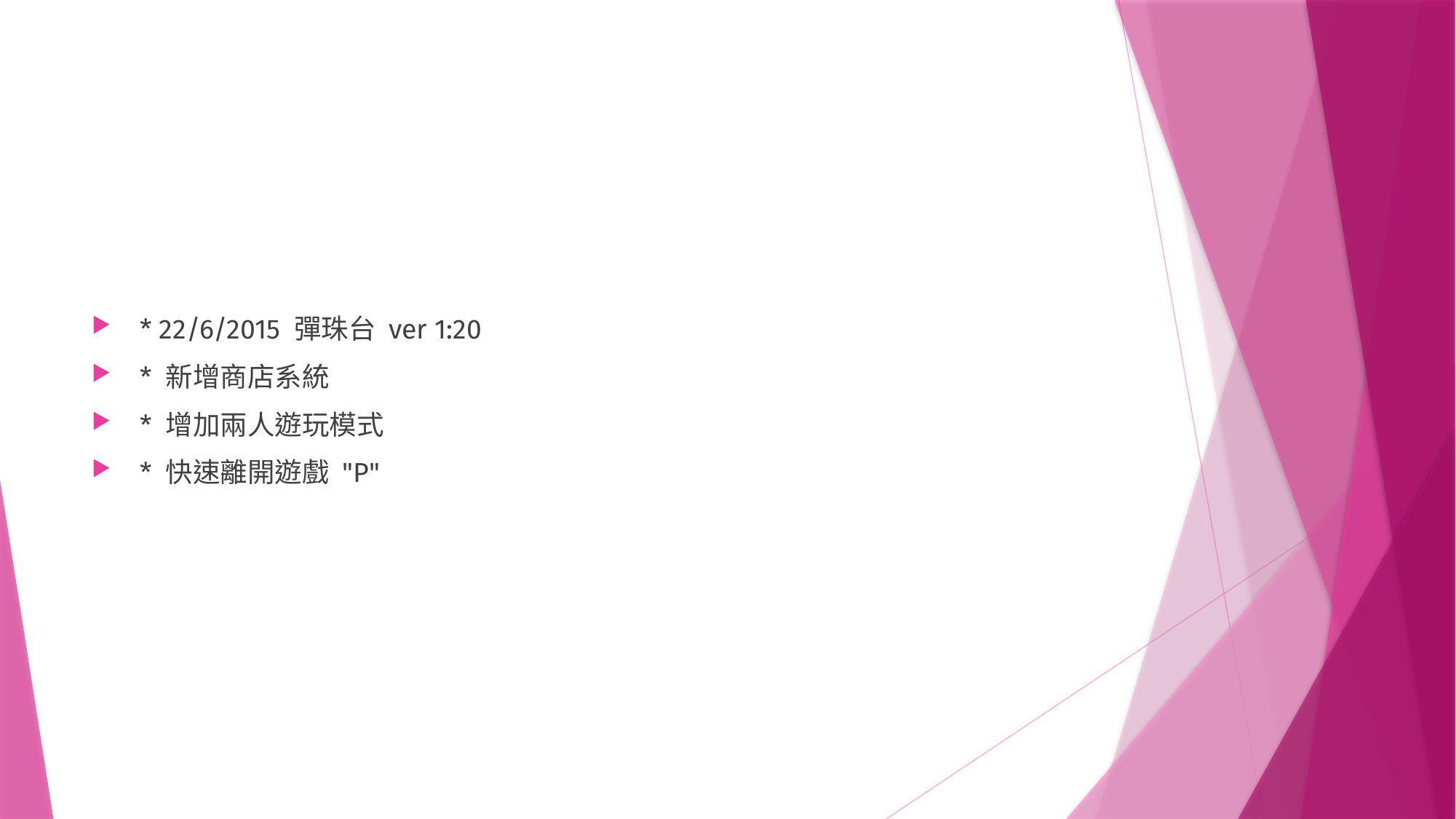

#

 * 22/6/2015 彈珠台 ver 1:20
 * 新增商店系統
 * 增加兩人遊玩模式
 * 快速離開遊戲 "P"